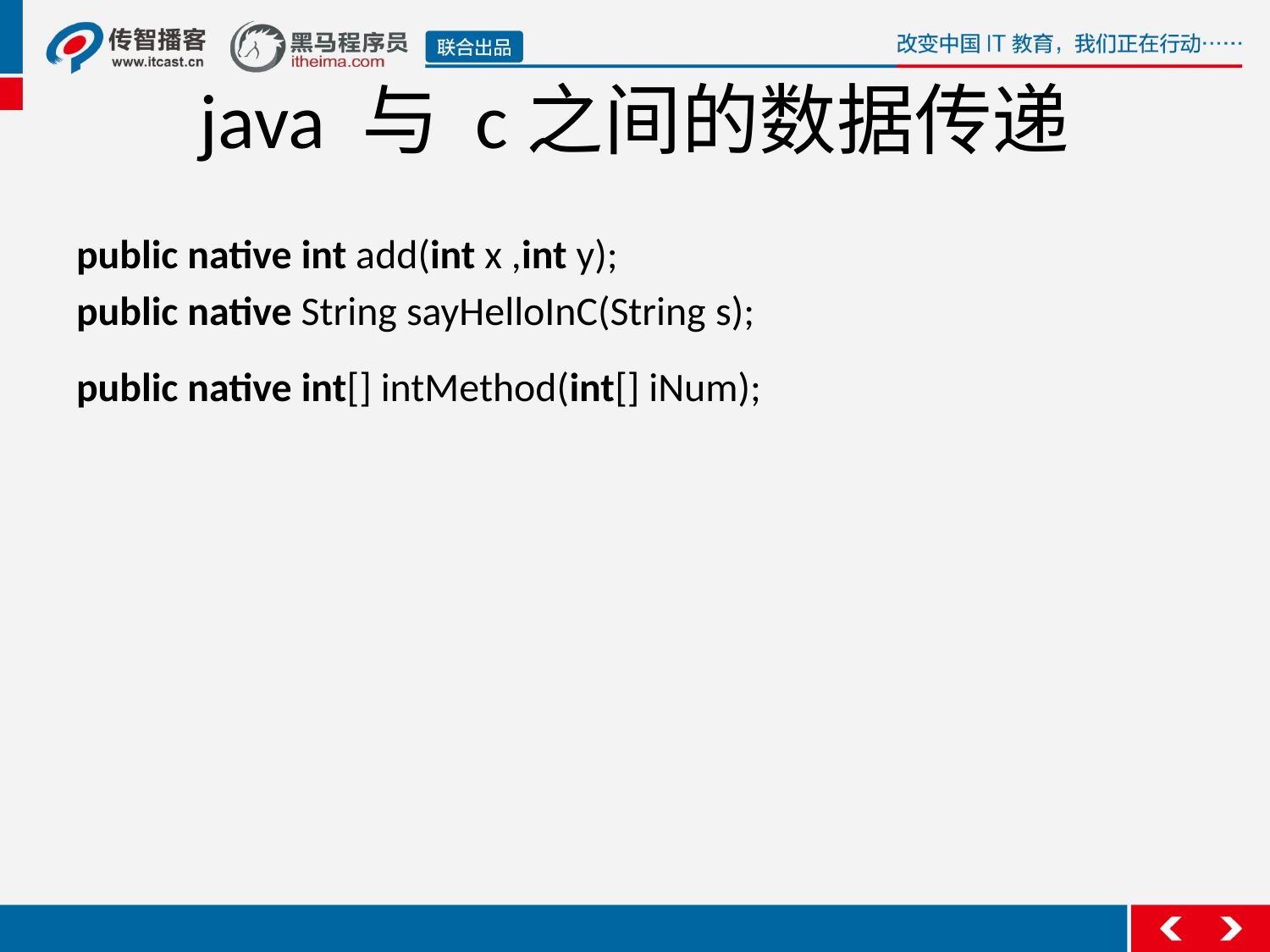

java 与 c之间的数据传递
public native int add(int x ,int y);
public native String sayHelloInC(String s);
public native int[] intMethod(int[] iNum);